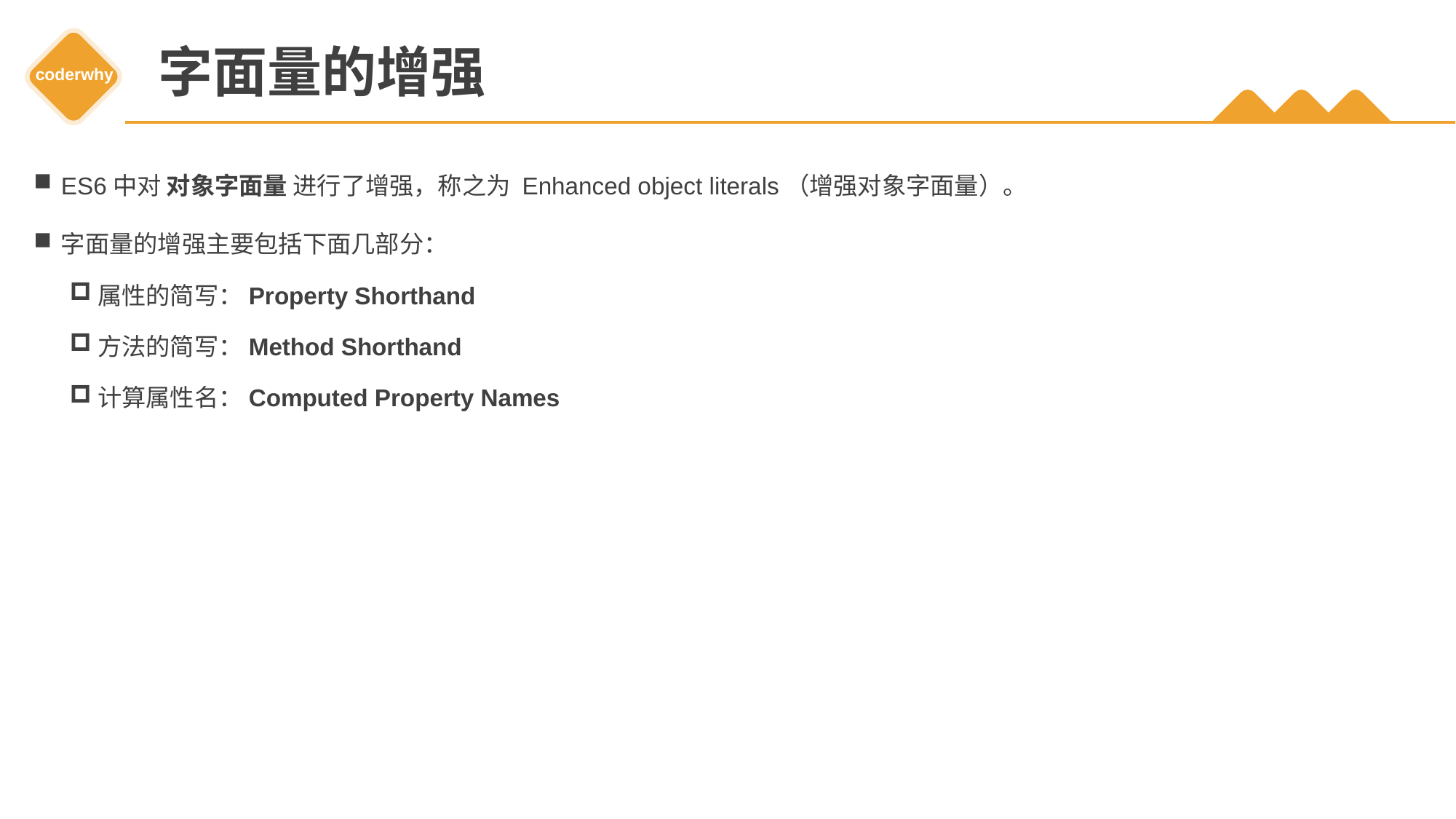

# 字面量的增强
ES6中对 对象字面量 进行了增强，称之为 Enhanced object literals（增强对象字面量）。
字面量的增强主要包括下面几部分：
属性的简写：Property Shorthand
方法的简写：Method Shorthand
计算属性名：Computed Property Names